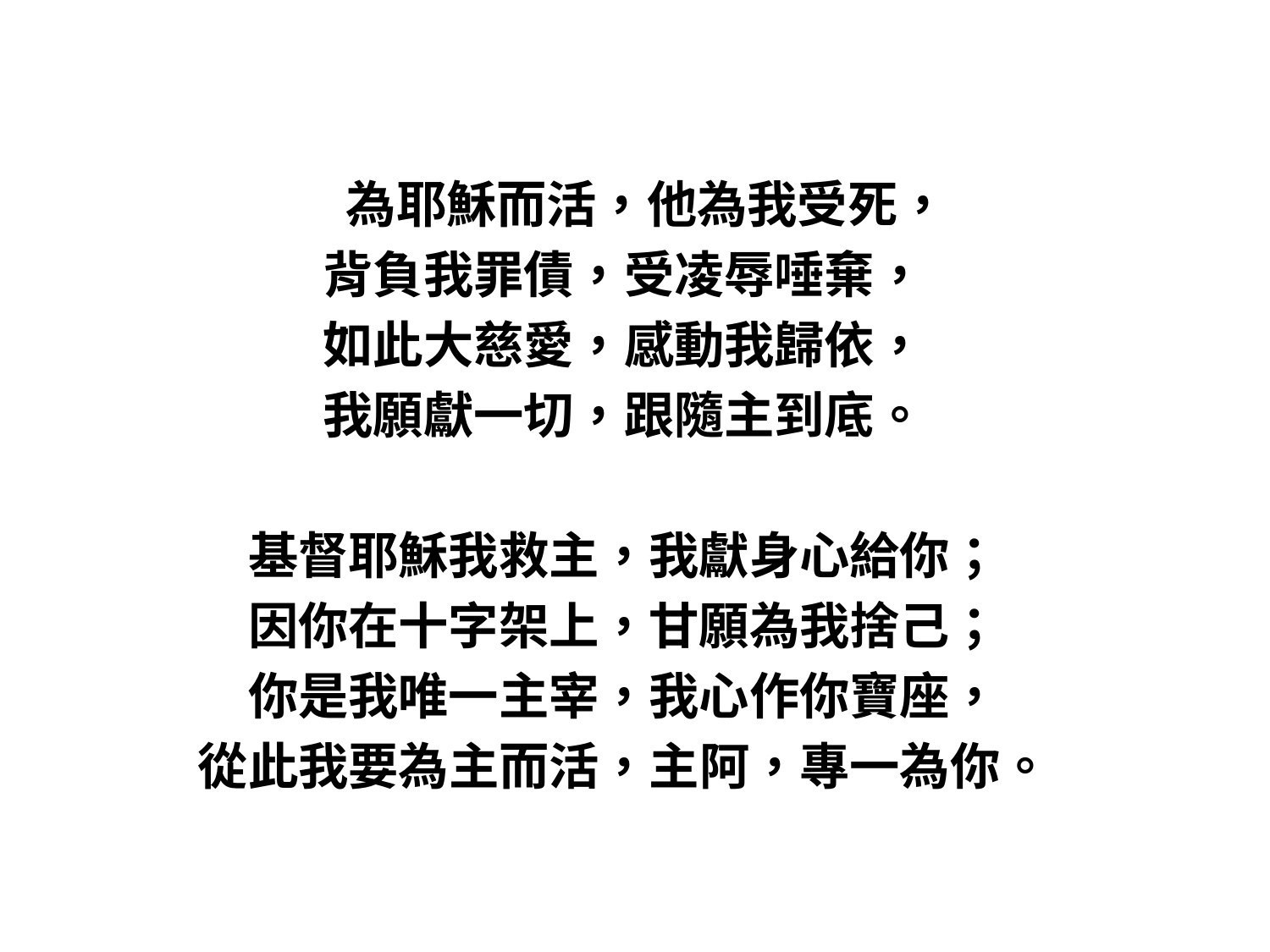

#
為耶穌而活，他為我受死，
背負我罪債，受凌辱唾棄，
如此大慈愛，感動我歸依，
我願獻一切，跟隨主到底。

基督耶穌我救主，我獻身心給你；
因你在十字架上，甘願為我捨己；
你是我唯一主宰，我心作你寶座，
從此我要為主而活，主阿，專一為你。